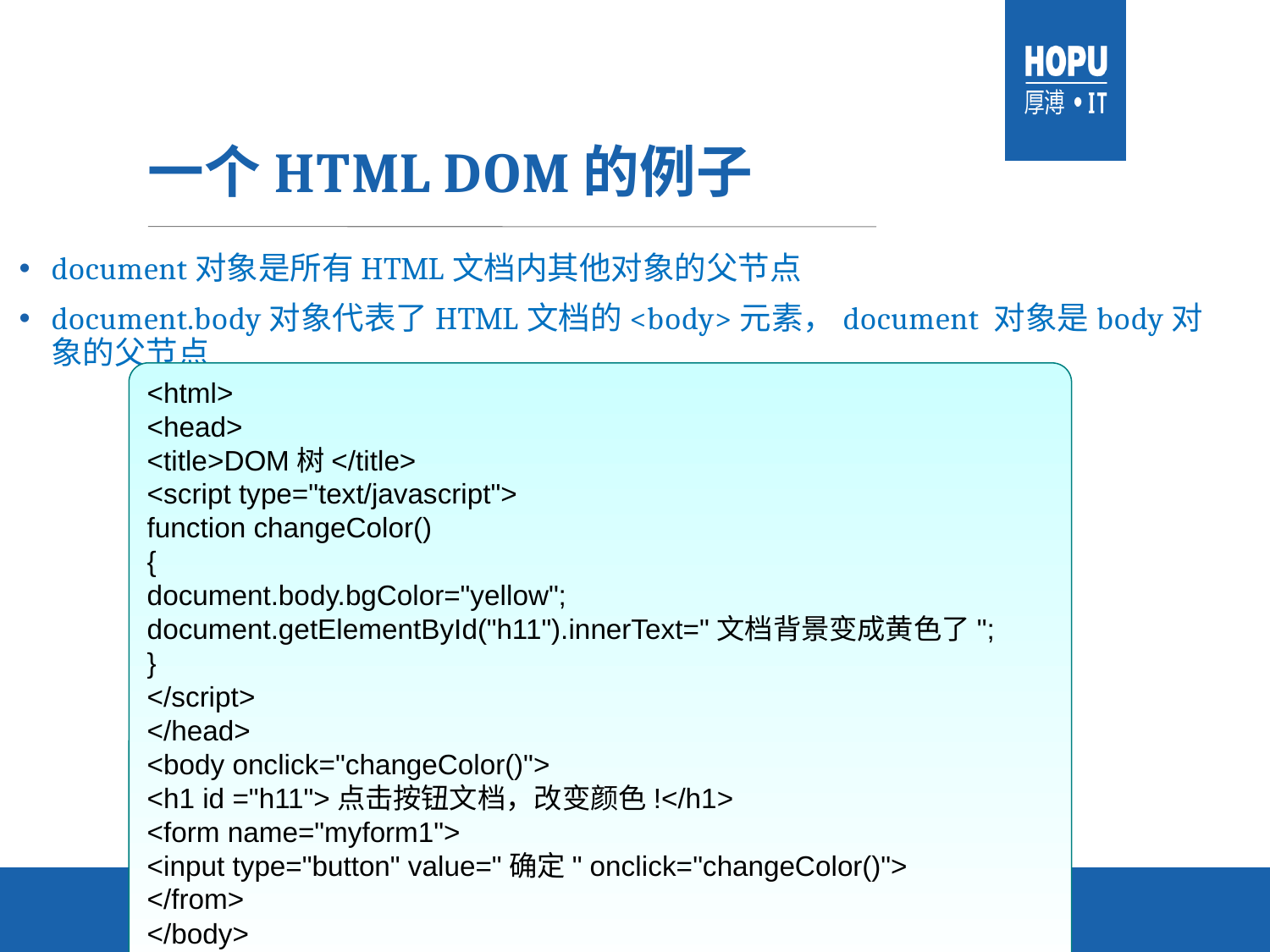

# 一个HTML DOM的例子
document对象是所有HTML文档内其他对象的父节点
document.body对象代表了HTML文档的<body>元素，document 对象是body对象的父节点
<html>
<head>
<title>DOM树</title>
<script type="text/javascript">
function changeColor()
{
document.body.bgColor="yellow";
document.getElementById("h11").innerText="文档背景变成黄色了";
}
</script>
</head>
<body onclick="changeColor()">
<h1 id ="h11">点击按钮文档，改变颜色!</h1>
<form name="myform1">
<input type="button" value="确定" onclick="changeColor()">
</from>
</body>
</html>